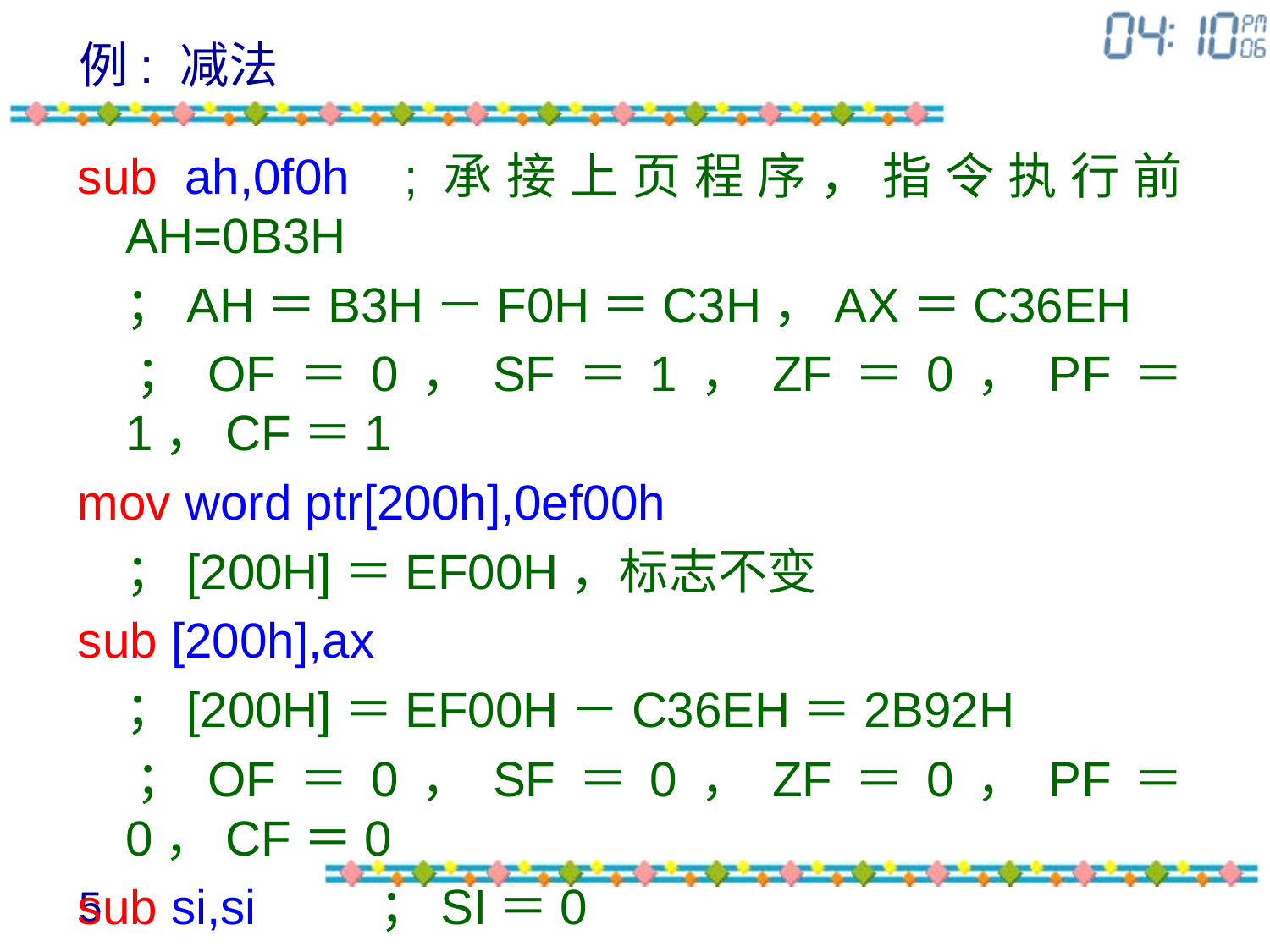

# 例: 减法
sub ah,0f0h  ;承接上页程序，指令执行前AH=0B3H
	；AH＝B3H－F0H＝C3H，AX＝C36EH
	；OF＝0，SF＝1，ZF＝0，PF＝1，CF＝1
mov word ptr[200h],0ef00h
	；[200H]＝EF00H，标志不变
sub [200h],ax
	；[200H]＝EF00H－C36EH＝2B92H
	；OF＝0，SF＝0，ZF＝0，PF＝0，CF＝0
sub si,si	；SI＝0
	；OF＝0，SF＝0，ZF＝1，PF＝1，CF＝0